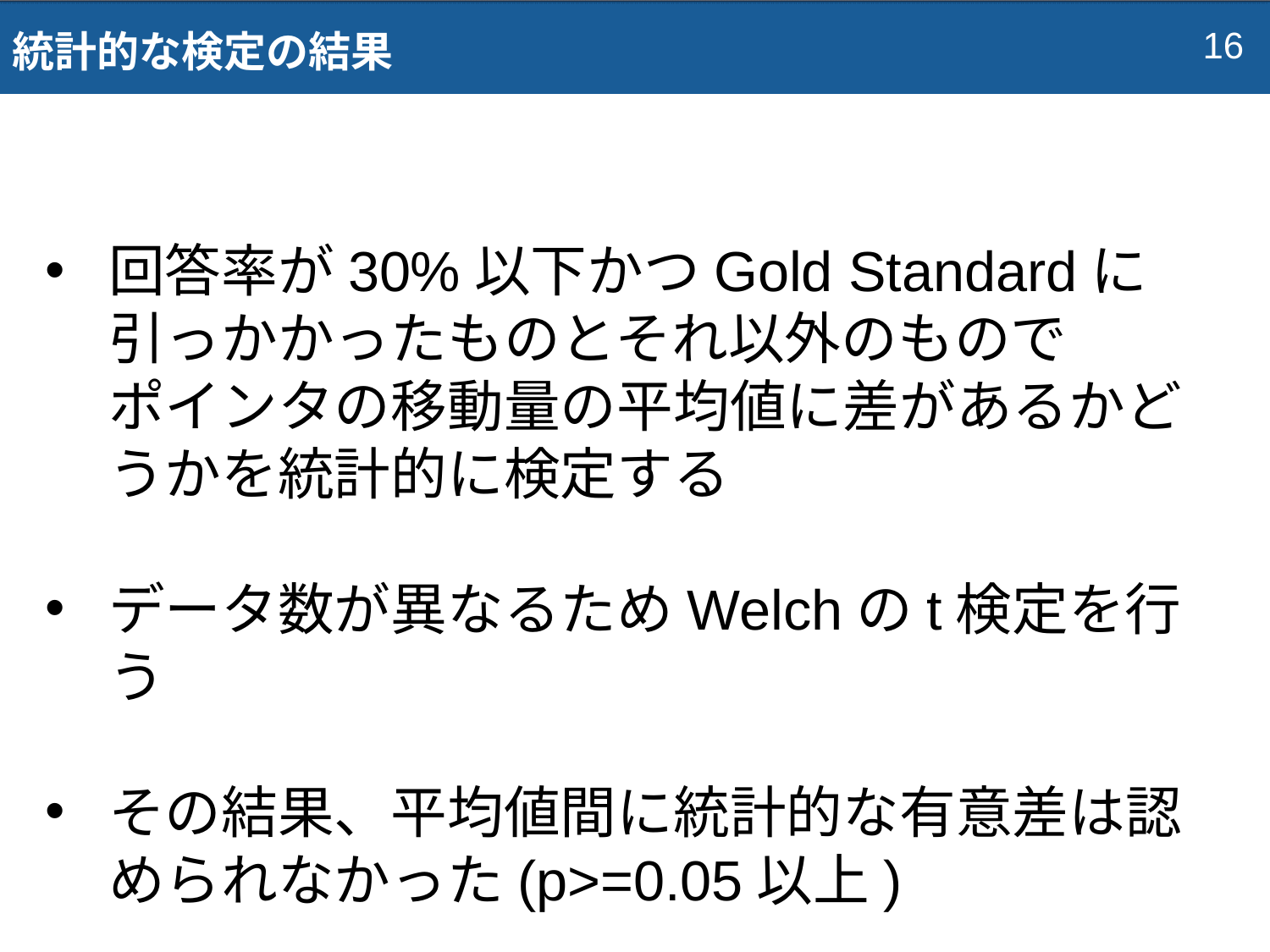

統計的な検定の結果
16
回答率が30%以下かつGold Standardに引っかかったものとそれ以外のもので
ポインタの移動量の平均値に差があるかどうかを統計的に検定する

データ数が異なるためWelchのt検定を行う

その結果、平均値間に統計的な有意差は認められなかった(p>=0.05以上)